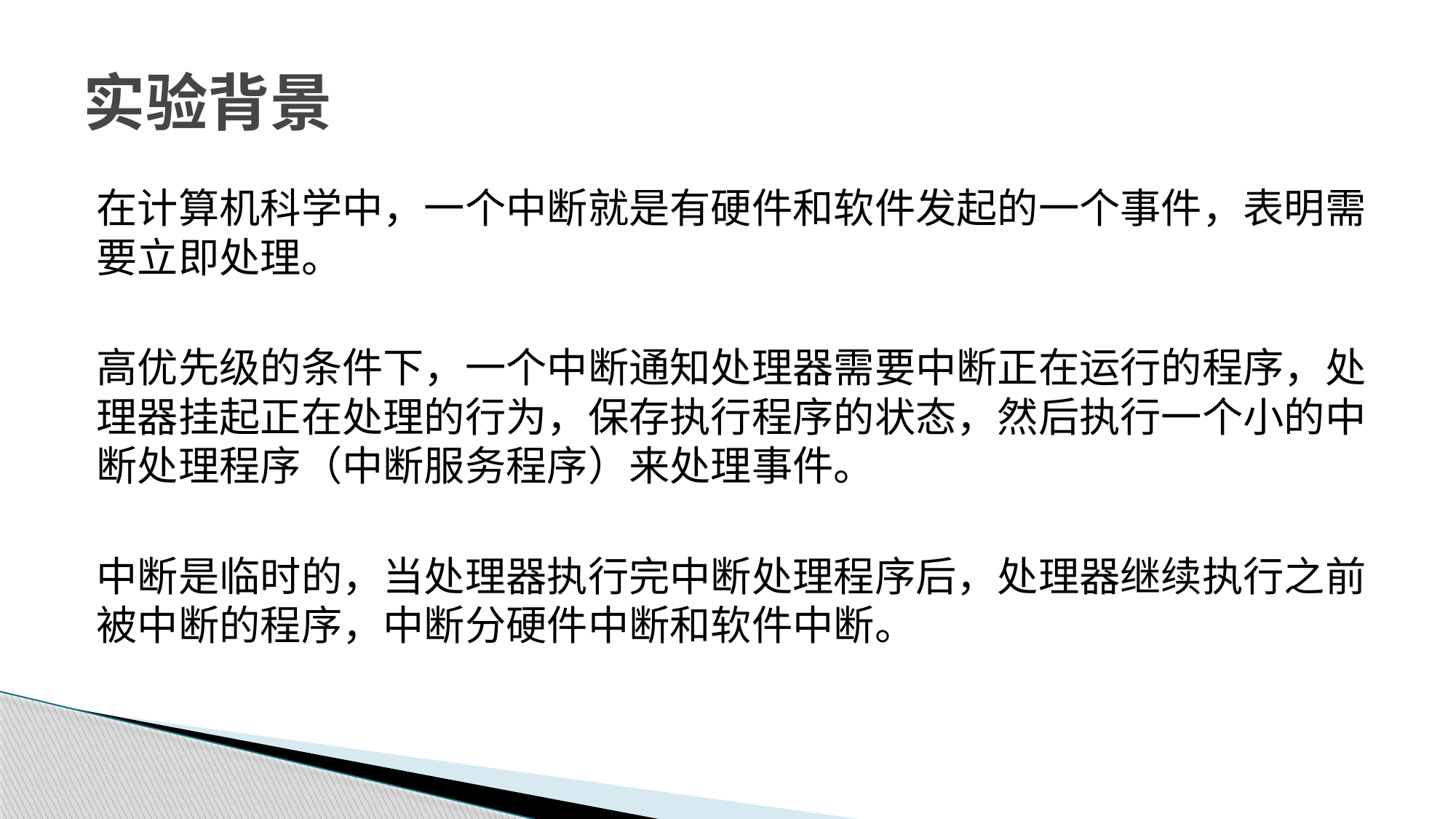

# 实验背景
在计算机科学中，一个中断就是有硬件和软件发起的一个事件，表明需要立即处理。

高优先级的条件下，一个中断通知处理器需要中断正在运行的程序，处理器挂起正在处理的行为，保存执行程序的状态，然后执行一个小的中断处理程序（中断服务程序）来处理事件。

中断是临时的，当处理器执行完中断处理程序后，处理器继续执行之前被中断的程序，中断分硬件中断和软件中断。